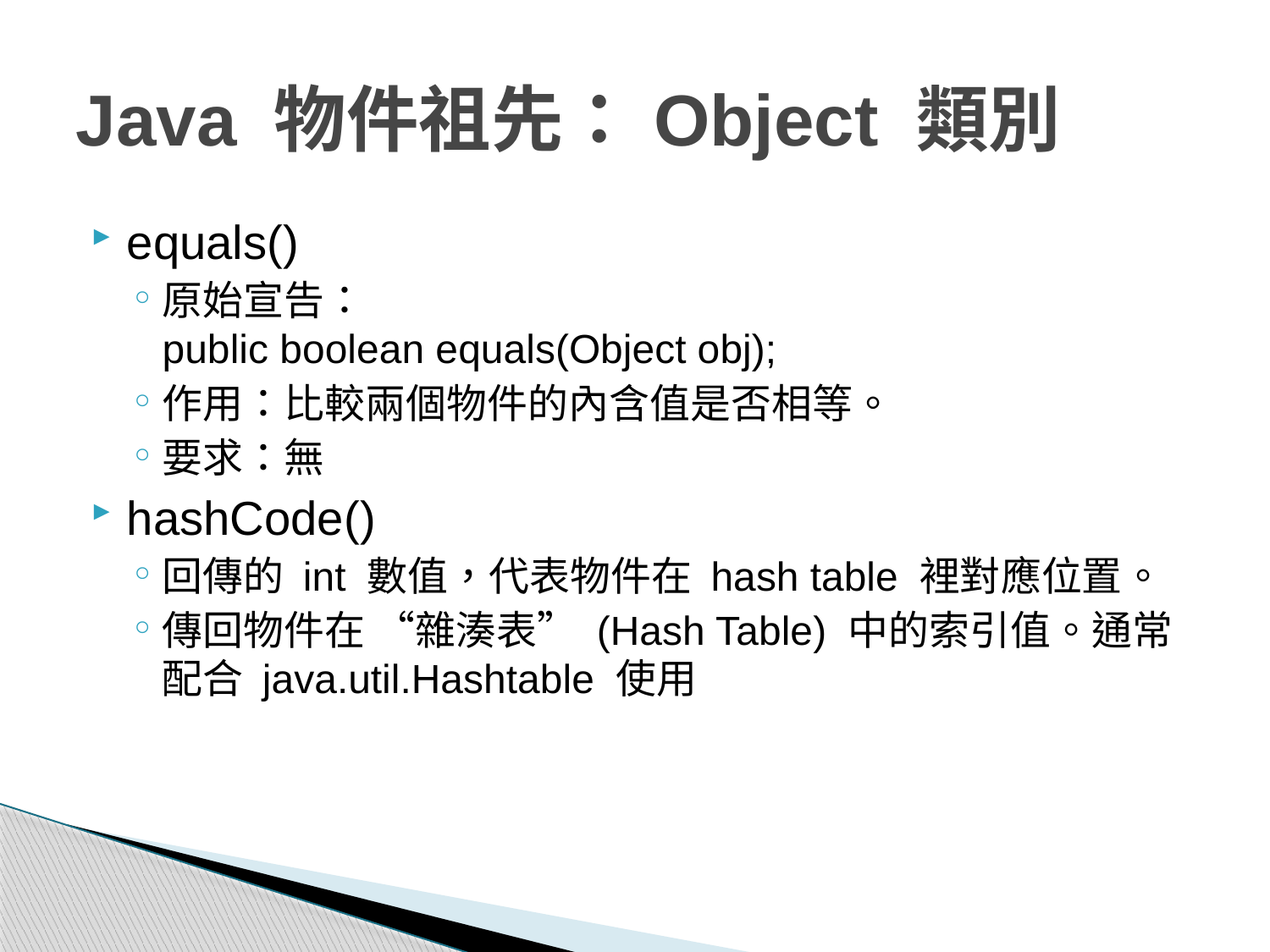

# Java 物件祖先：Object 類別
equals()
原始宣告：
public boolean equals(Object obj);
作用：比較兩個物件的內含值是否相等。
要求：無
hashCode()
回傳的 int 數值，代表物件在 hash table 裡對應位置。
傳回物件在 “雜湊表” (Hash Table) 中的索引值。通常配合 java.util.Hashtable 使用